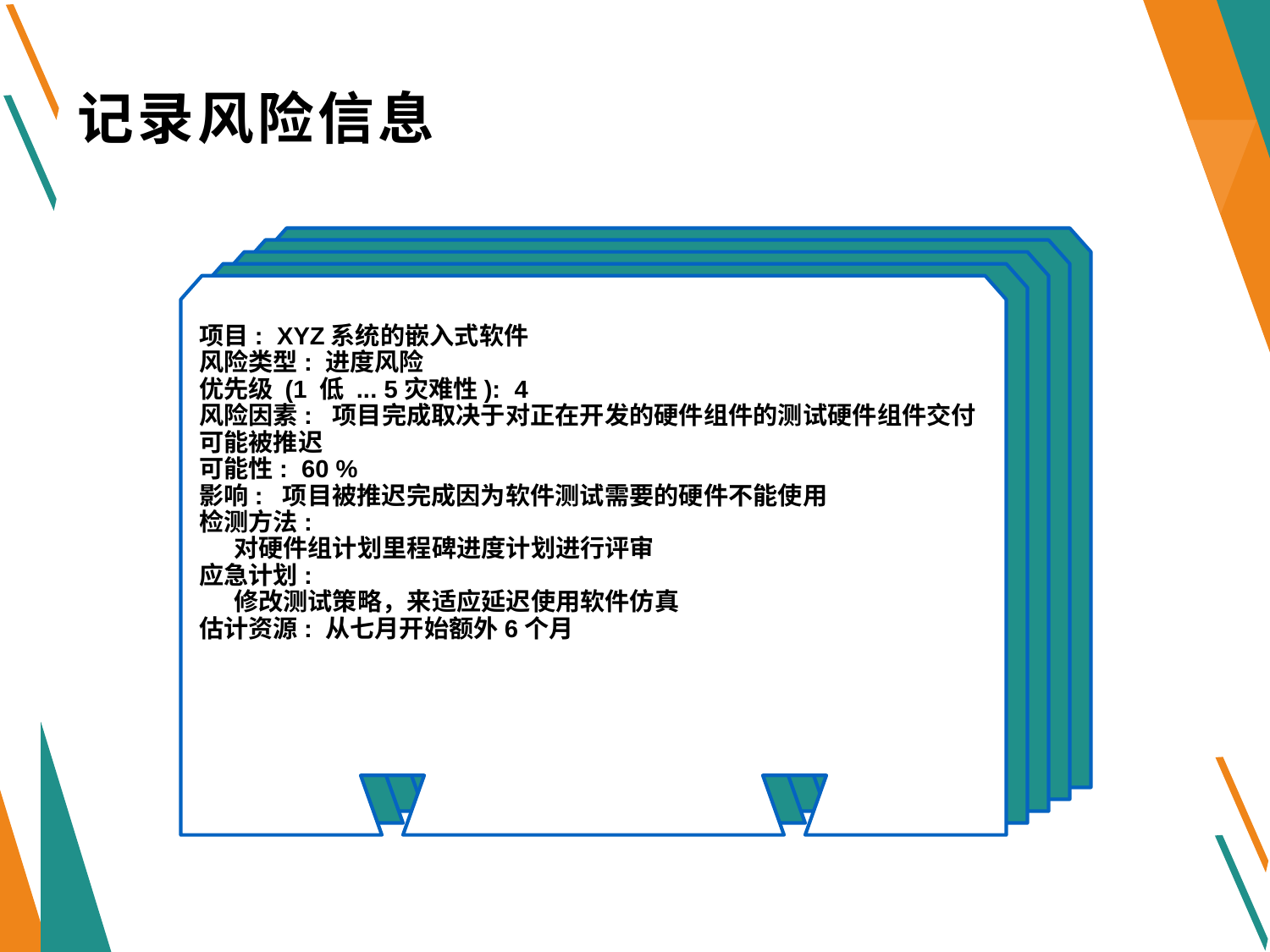

# 记录风险信息

项目:  XYZ系统的嵌入式软件
风险类型: 进度风险
优先级 (1 低 ... 5灾难性):  4
风险因素:  项目完成取决于对正在开发的硬件组件的测试硬件组件交付
可能被推迟
可能性:  60 %
影响:  项目被推迟完成因为软件测试需要的硬件不能使用
检测方法:
     对硬件组计划里程碑进度计划进行评审
应急计划:
     修改测试策略，来适应延迟使用软件仿真
估计资源: 从七月开始额外6个月

21